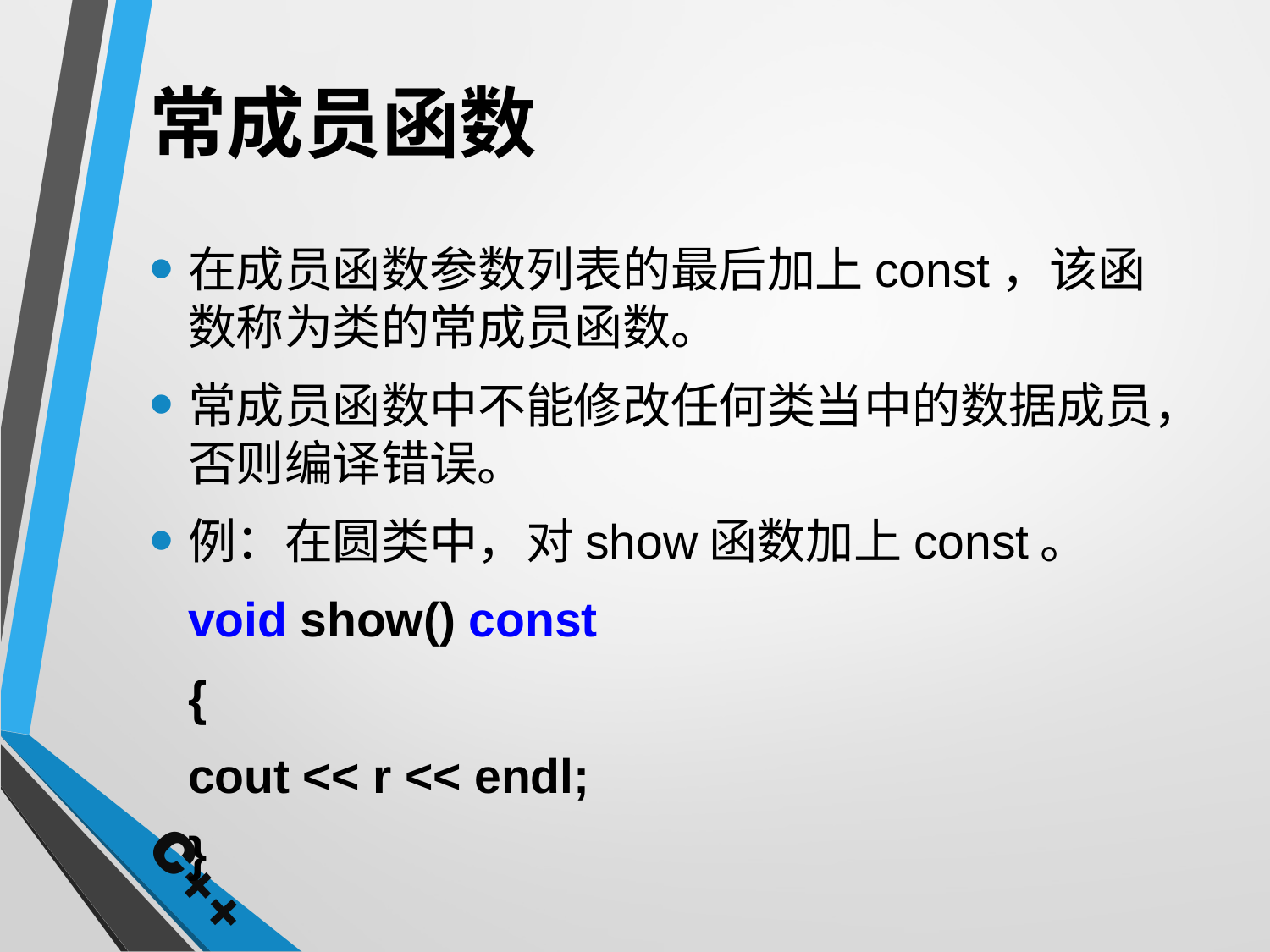

# 常成员函数
在成员函数参数列表的最后加上const，该函数称为类的常成员函数。
常成员函数中不能修改任何类当中的数据成员，否则编译错误。
例：在圆类中，对show函数加上const。
	void show() const
	{
			cout << r << endl;
	}